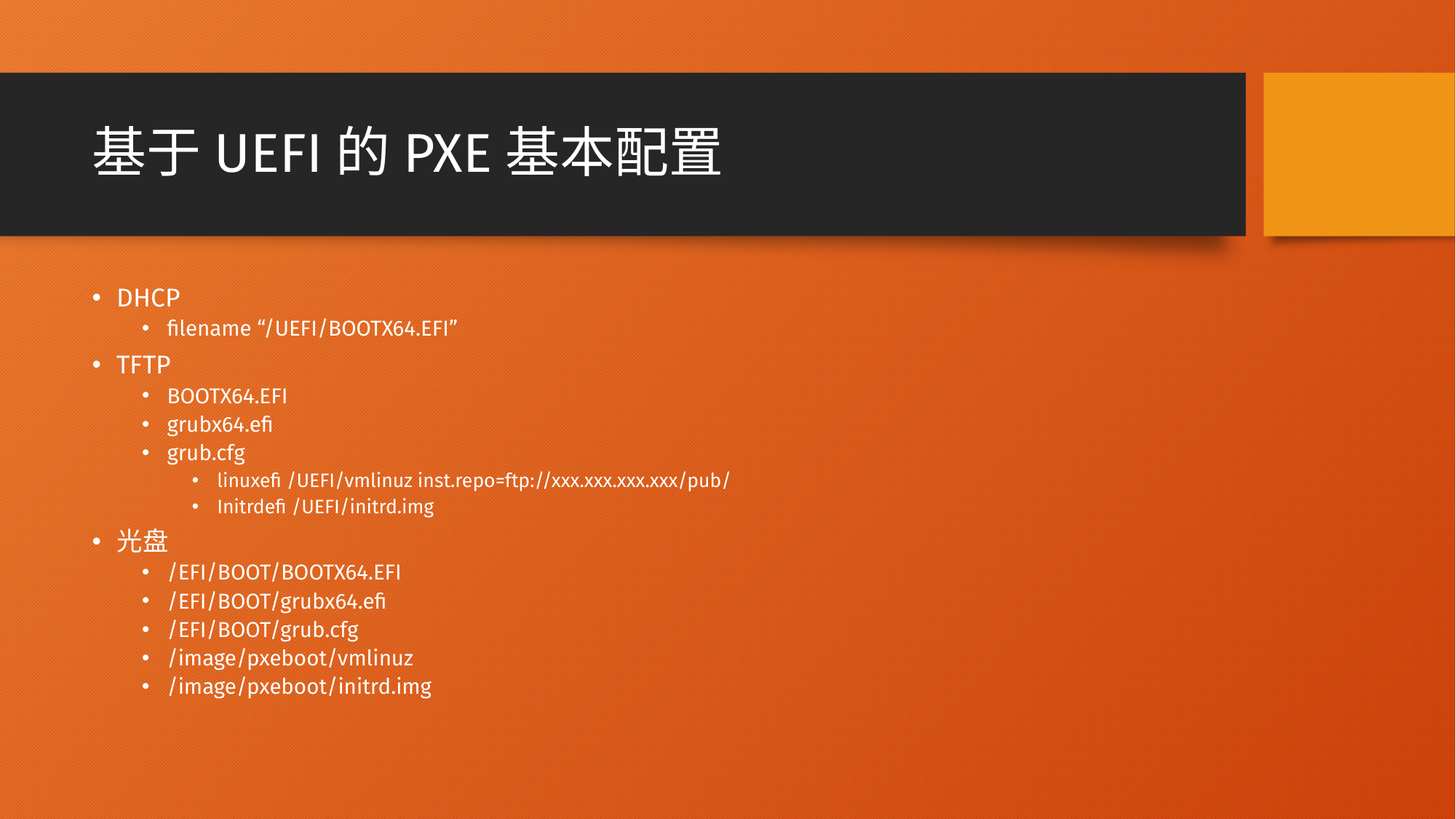

# 基于UEFI的PXE基本配置
DHCP
filename “/UEFI/BOOTX64.EFI”
TFTP
BOOTX64.EFI
grubx64.efi
grub.cfg
linuxefi /UEFI/vmlinuz inst.repo=ftp://xxx.xxx.xxx.xxx/pub/
Initrdefi /UEFI/initrd.img
光盘
/EFI/BOOT/BOOTX64.EFI
/EFI/BOOT/grubx64.efi
/EFI/BOOT/grub.cfg
/image/pxeboot/vmlinuz
/image/pxeboot/initrd.img